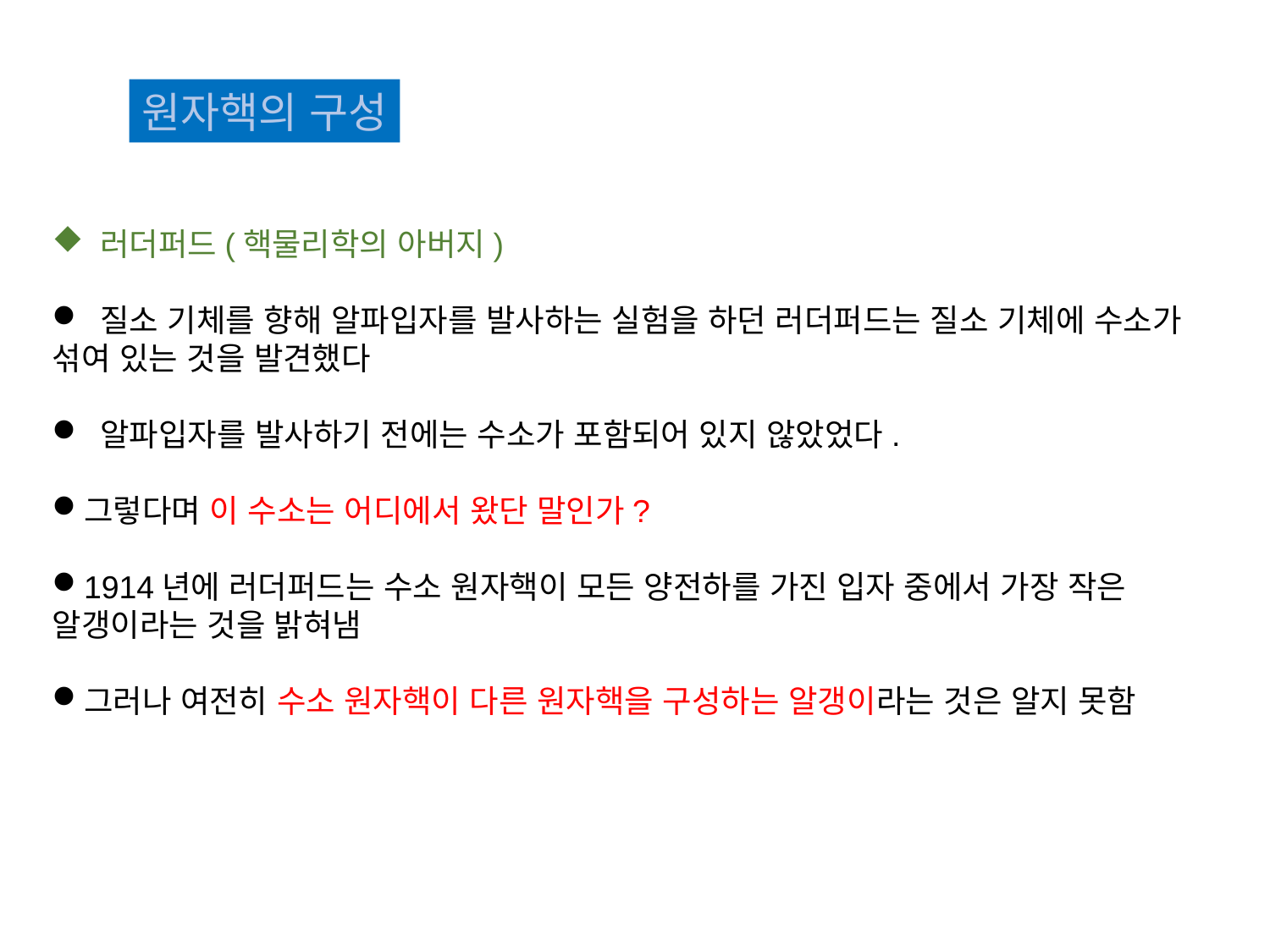

원자핵의 구성
 러더퍼드(핵물리학의 아버지)

 질소 기체를 향해 알파입자를 발사하는 실험을 하던 러더퍼드는 질소 기체에 수소가 섞여 있는 것을 발견했다

 알파입자를 발사하기 전에는 수소가 포함되어 있지 않았었다.

그렇다며 이 수소는 어디에서 왔단 말인가?

1914년에 러더퍼드는 수소 원자핵이 모든 양전하를 가진 입자 중에서 가장 작은 알갱이라는 것을 밝혀냄

그러나 여전히 수소 원자핵이 다른 원자핵을 구성하는 알갱이라는 것은 알지 못함